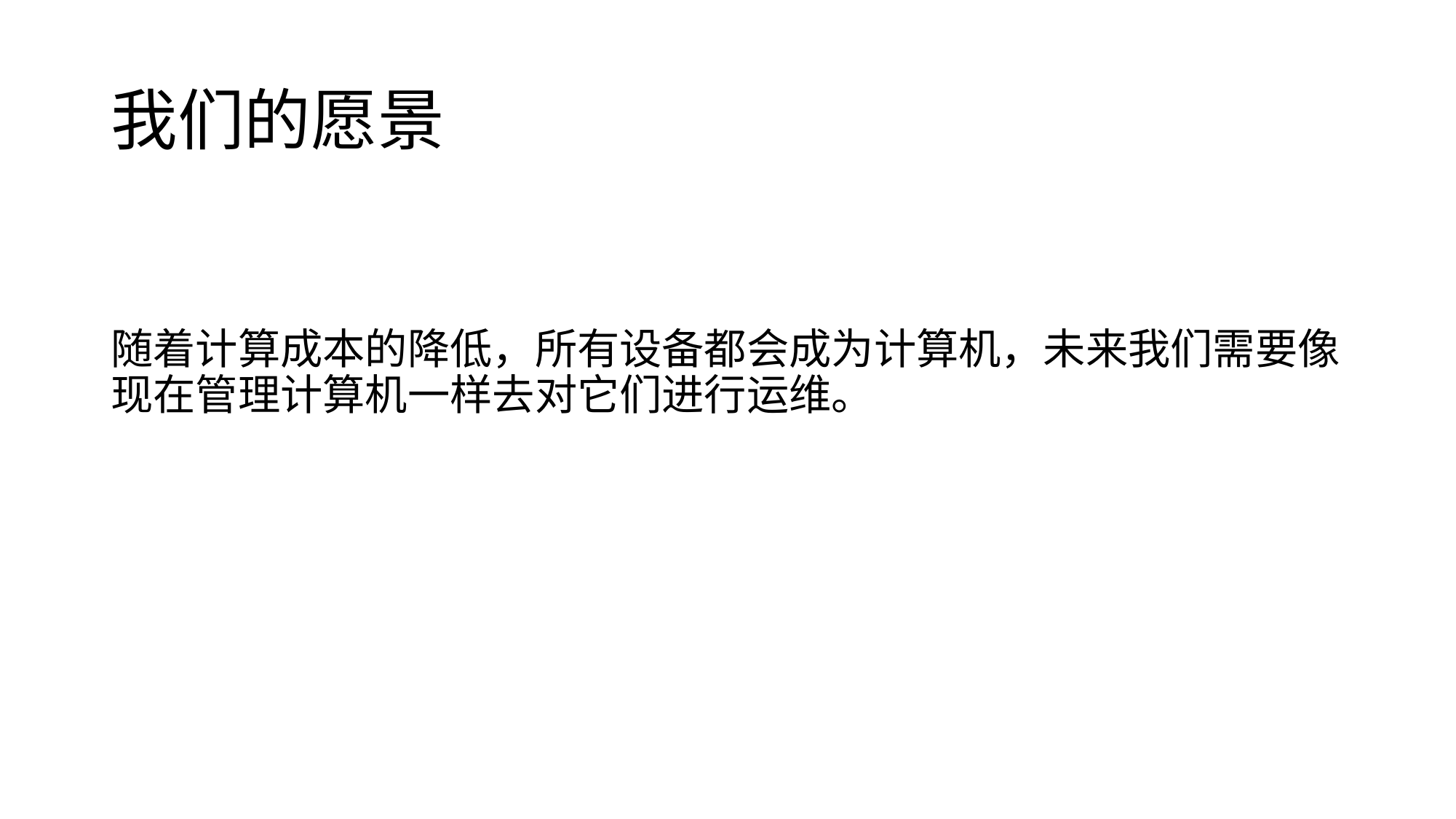

# 我们的愿景
随着计算成本的降低，所有设备都会成为计算机，未来我们需要像现在管理计算机一样去对它们进行运维。